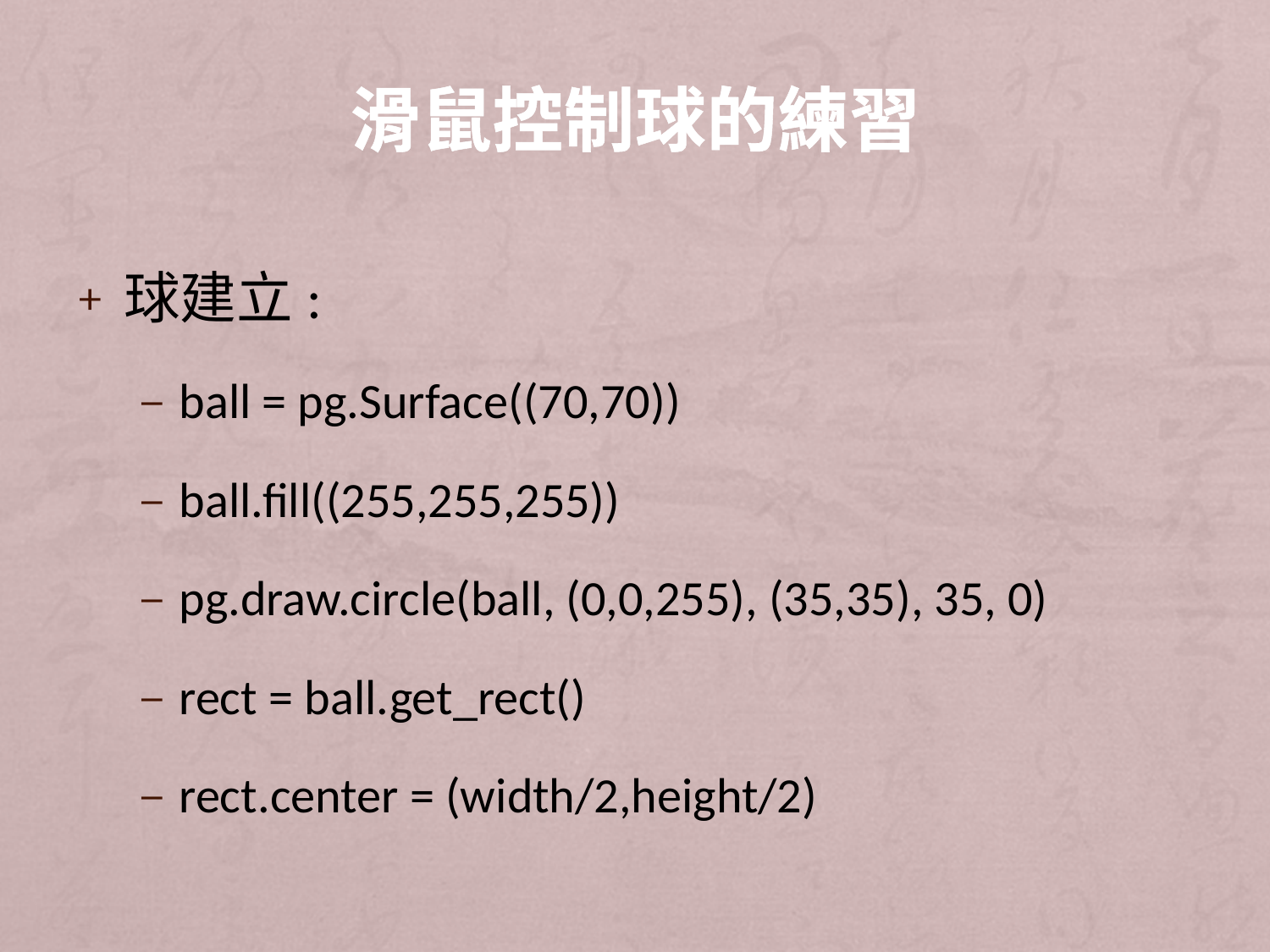

# 滑鼠控制球的練習
球建立:
ball = pg.Surface((70,70))
ball.fill((255,255,255))
pg.draw.circle(ball, (0,0,255), (35,35), 35, 0)
rect = ball.get_rect()
rect.center = (width/2,height/2)